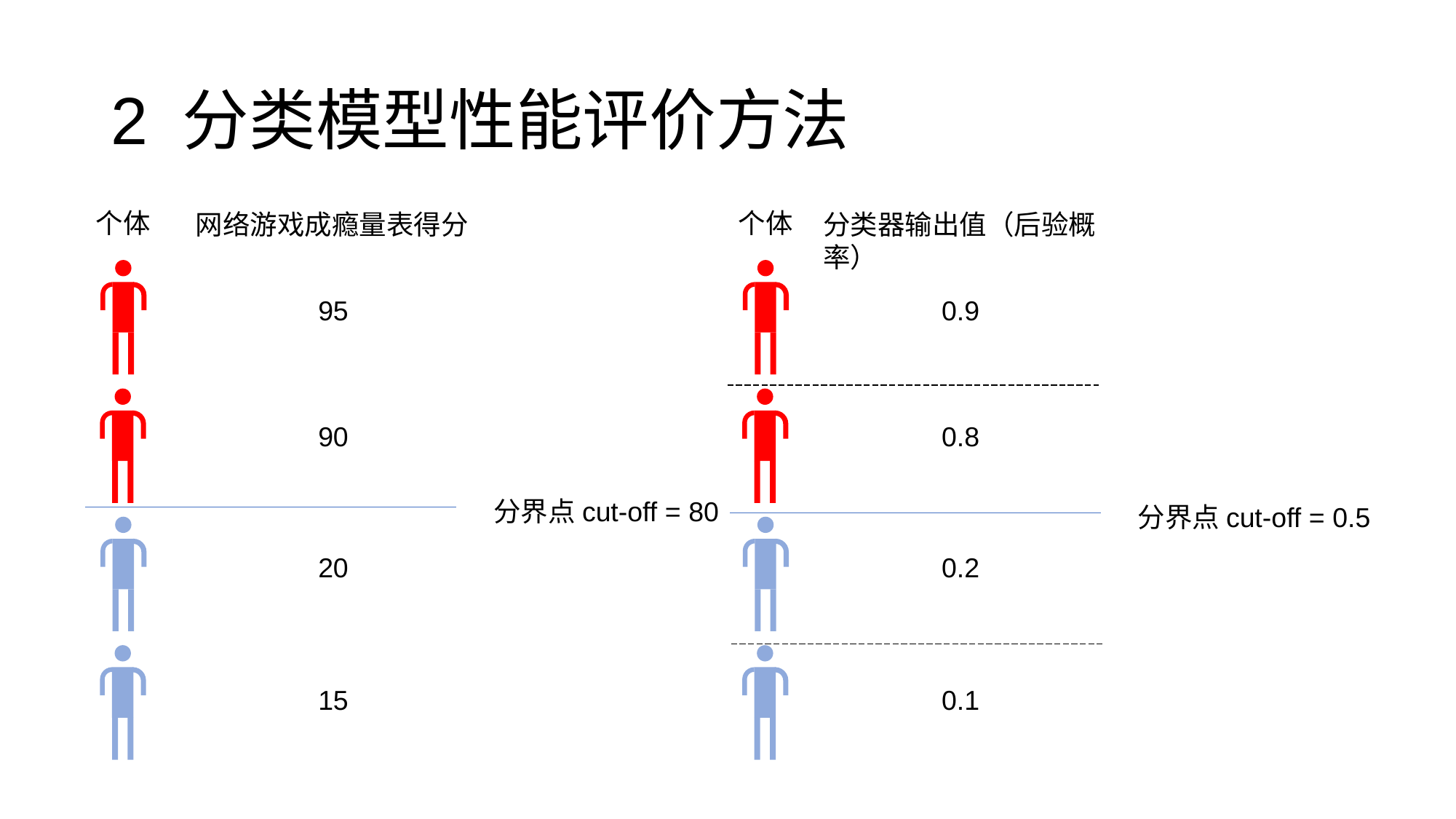

2 分类模型性能评价方法
个体
个体
网络游戏成瘾量表得分
分类器输出值（后验概率）

95
0.9

90
0.8
分界点cut-off = 80
分界点cut-off = 0.5

20
0.2

15
0.1